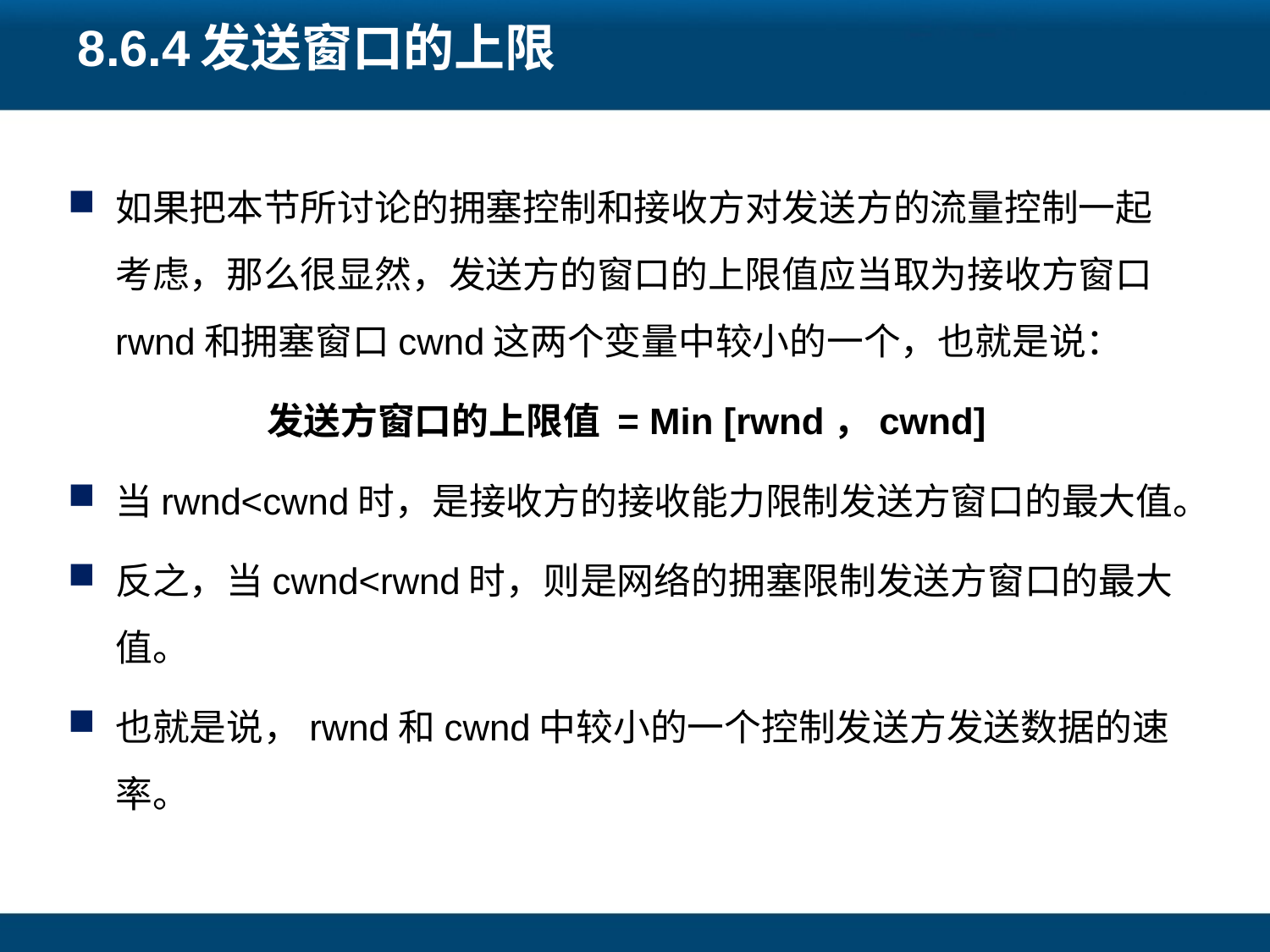

# 8.6.4发送窗口的上限
如果把本节所讨论的拥塞控制和接收方对发送方的流量控制一起考虑，那么很显然，发送方的窗口的上限值应当取为接收方窗口rwnd和拥塞窗口cwnd这两个变量中较小的一个，也就是说：
发送方窗口的上限值 = Min [rwnd，cwnd]
当rwnd<cwnd时，是接收方的接收能力限制发送方窗口的最大值。
反之，当cwnd<rwnd时，则是网络的拥塞限制发送方窗口的最大值。
也就是说，rwnd和cwnd中较小的一个控制发送方发送数据的速率。